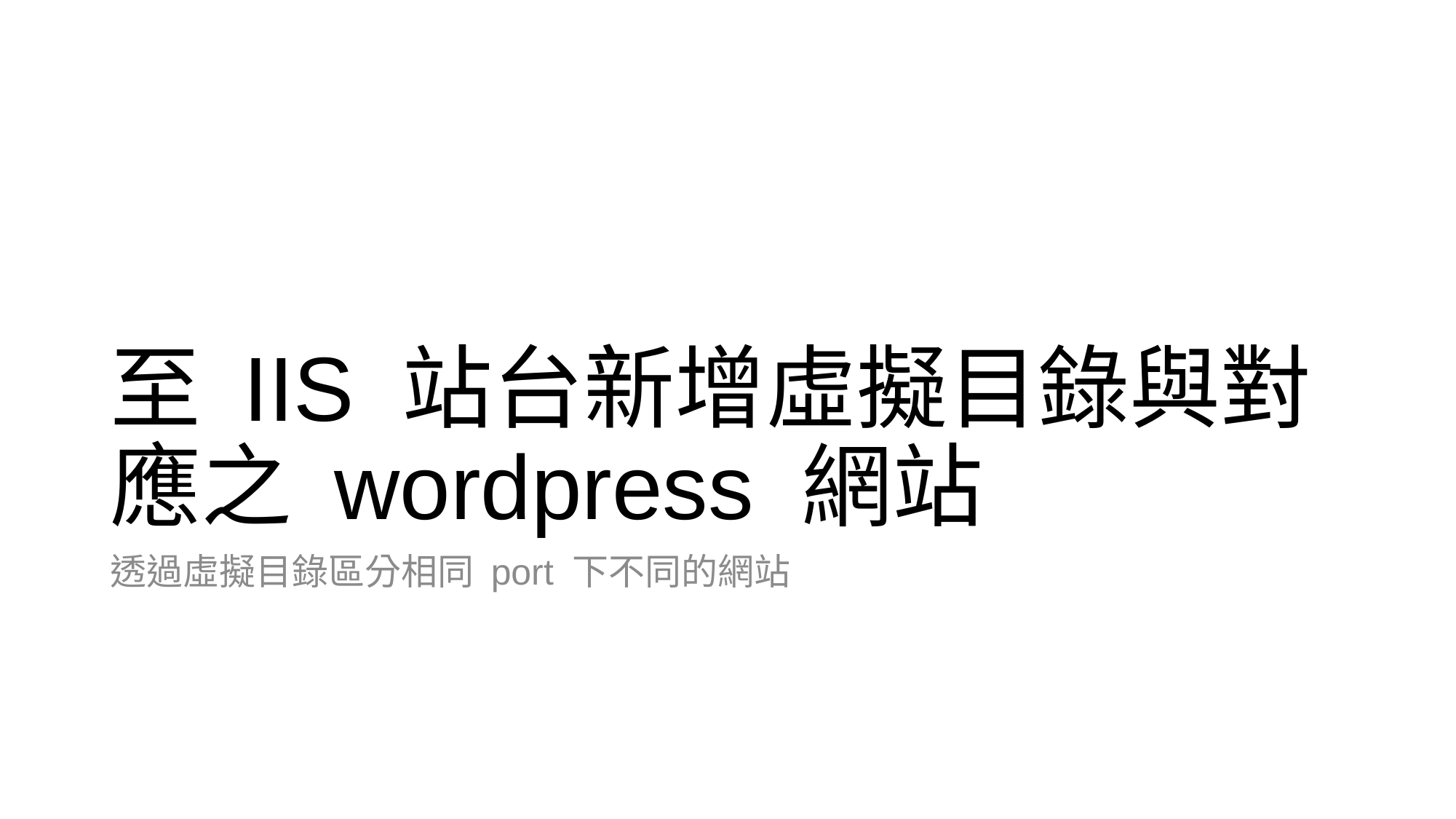

# 至 IIS 站台新增虛擬目錄與對應之 wordpress 網站
透過虛擬目錄區分相同 port 下不同的網站